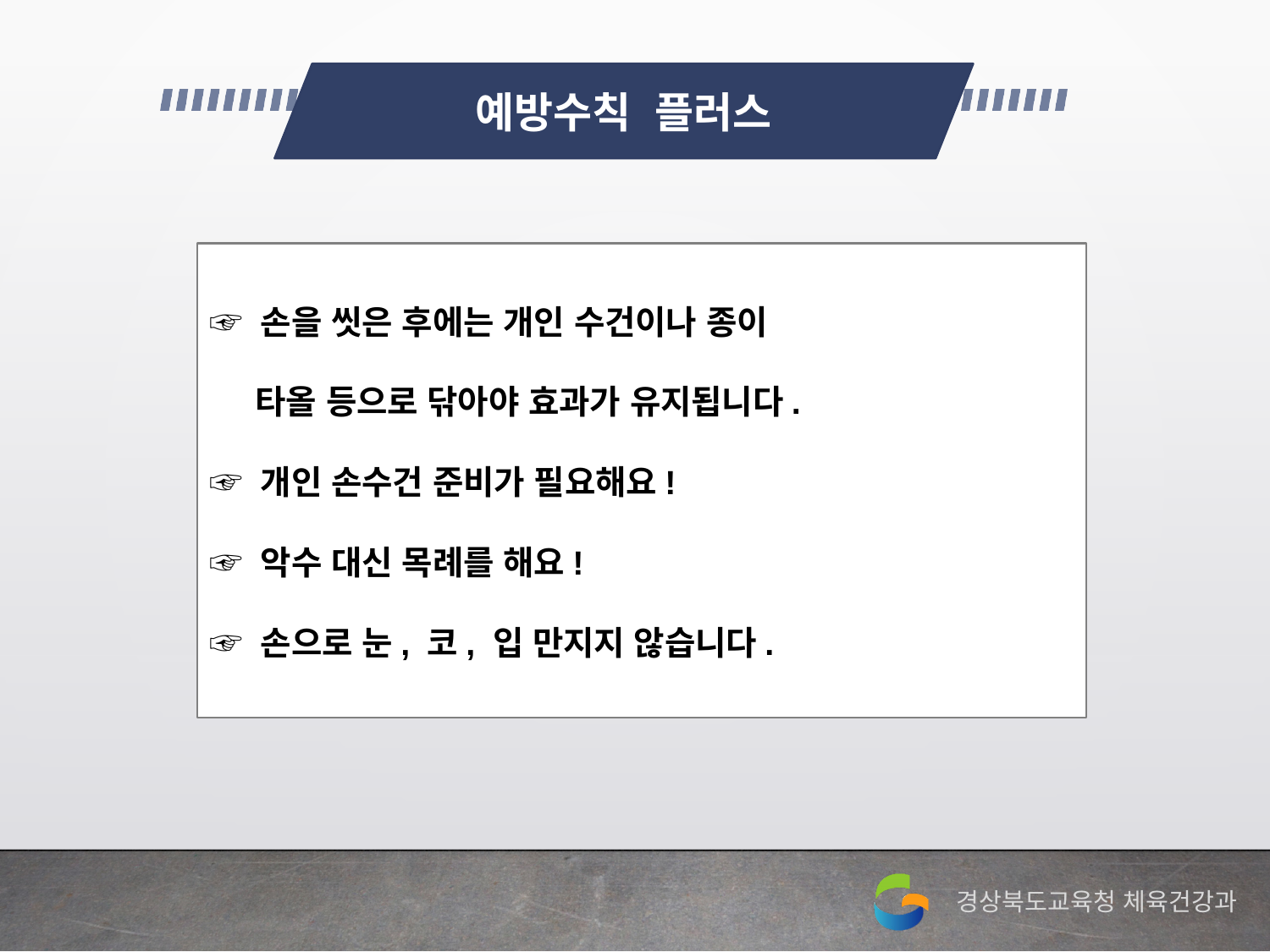

예방수칙  플러스
☞ 손을 씻은 후에는 개인 수건이나 종이
    타올 등으로 닦아야 효과가 유지됩니다.
☞ 개인 손수건 준비가 필요해요!
☞ 악수 대신 목례를 해요!
☞ 손으로 눈, 코, 입 만지지 않습니다.